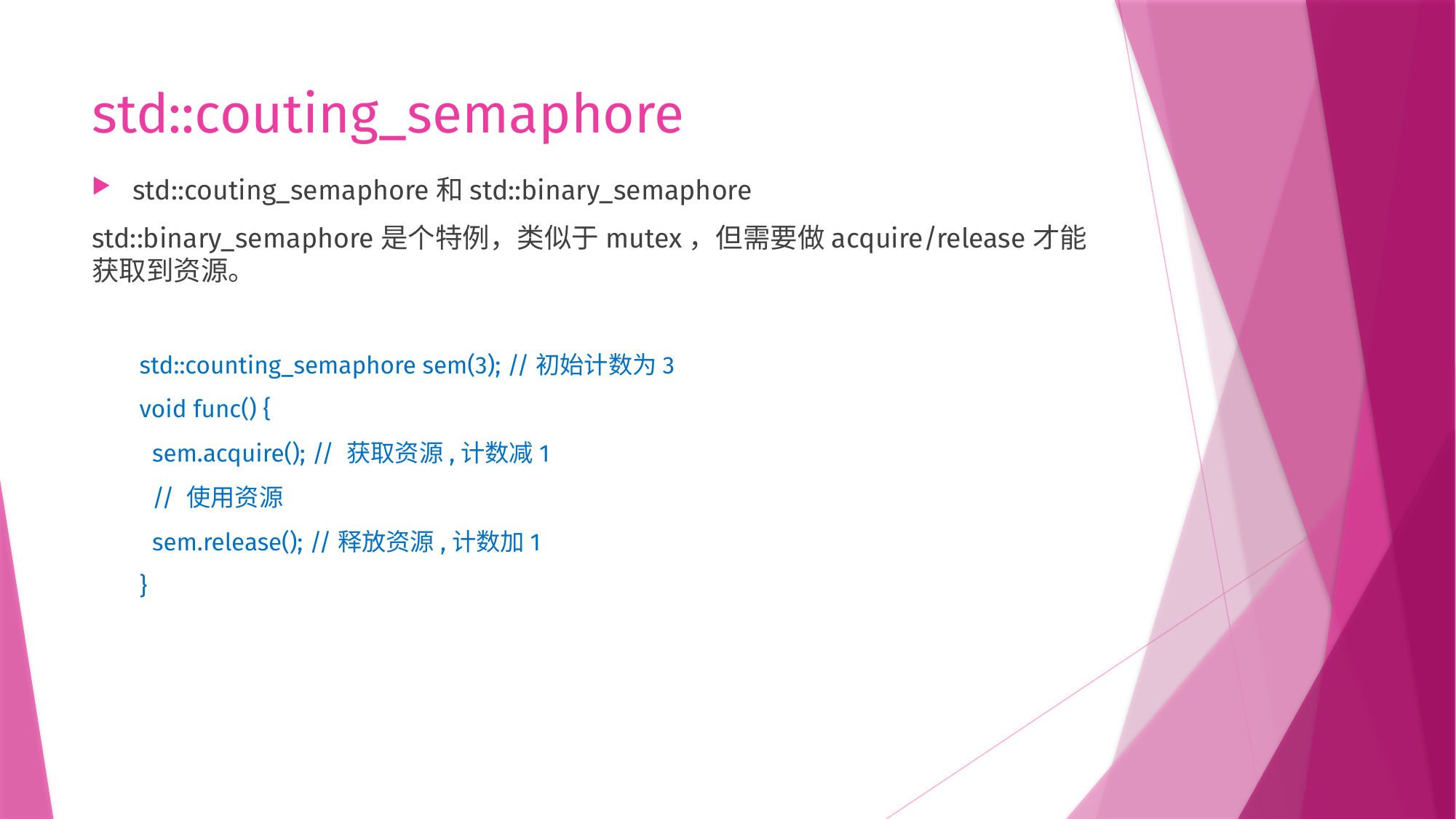

# std::couting_semaphore
std::couting_semaphore和std::binary_semaphore
std::binary_semaphore是个特例，类似于mutex，但需要做acquire/release才能获取到资源。

std::counting_semaphore sem(3); //初始计数为3
void func() {
  sem.acquire(); // 获取资源,计数减1
  // 使用资源
  sem.release(); //释放资源,计数加1
}